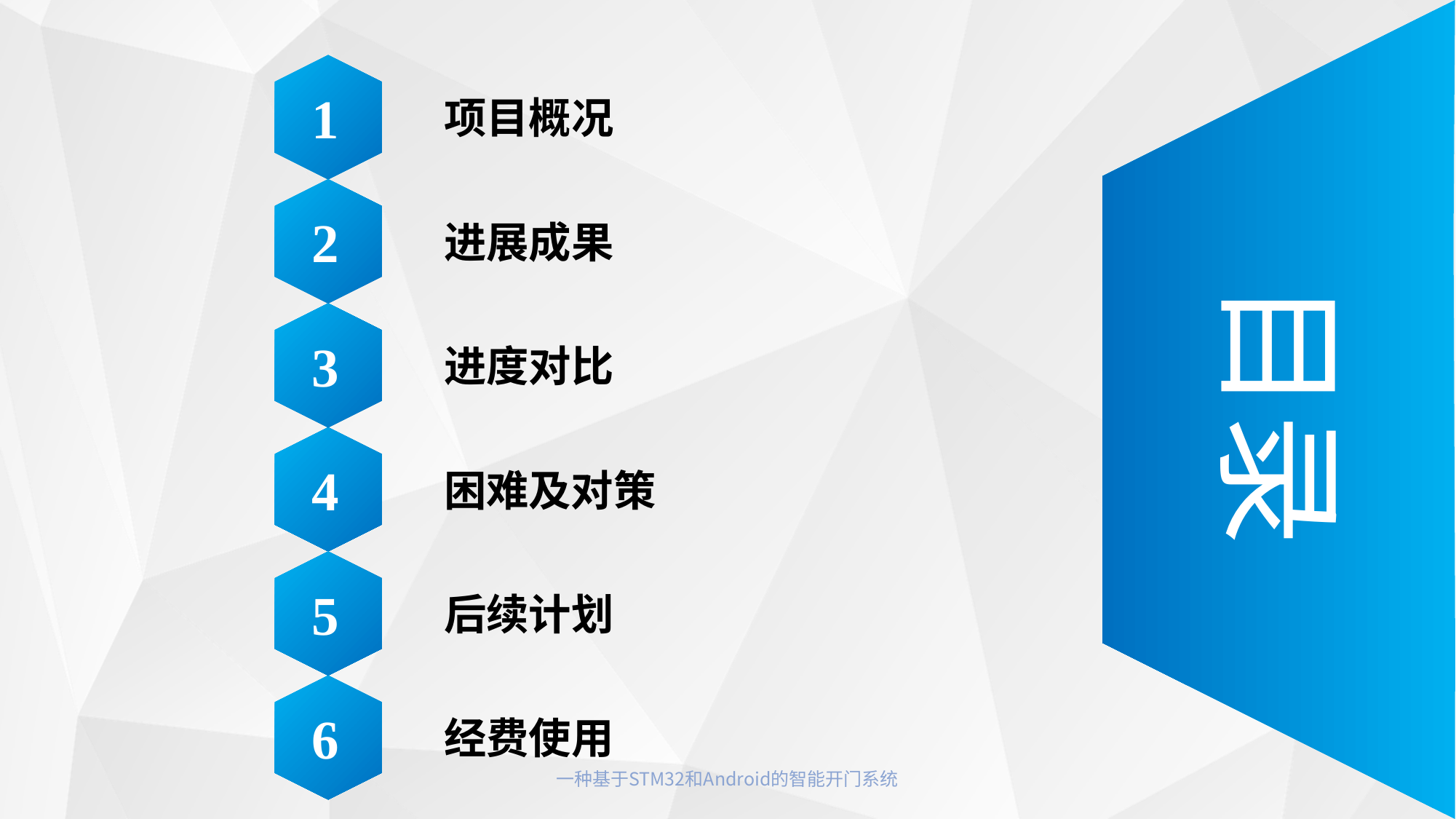

1
项目概况

2
进展成果

目录

3
进度对比

4
困难及对策

5
后续计划

6
经费使用
一种基于STM32和Android的智能开门系统
2